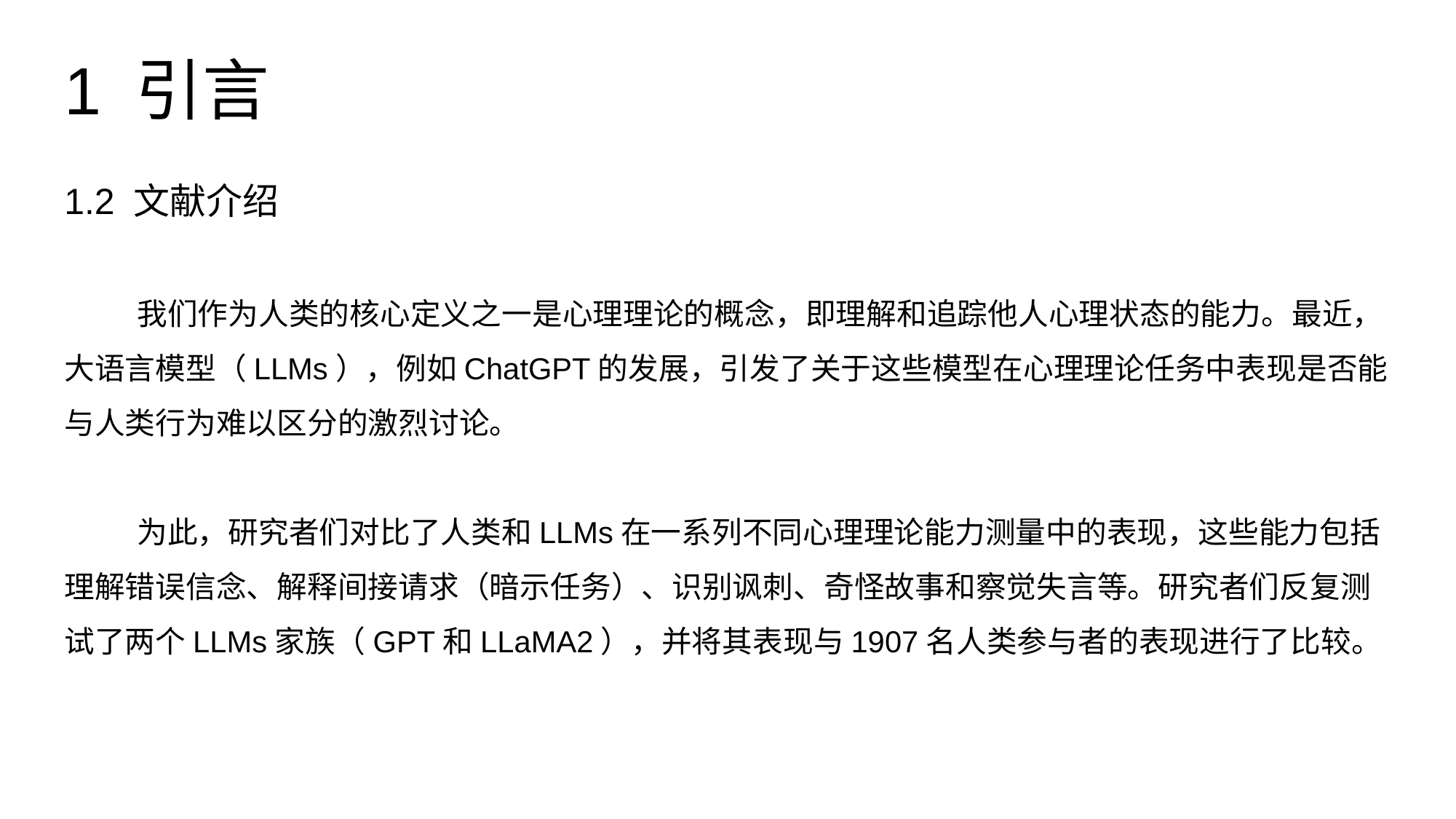

1 引言
1.2 文献介绍

我们作为人类的核心定义之一是心理理论的概念，即理解和追踪他人心理状态的能力。最近，大语言模型（LLMs），例如ChatGPT的发展，引发了关于这些模型在心理理论任务中表现是否能与人类行为难以区分的激烈讨论。

为此，研究者们对比了人类和LLMs在一系列不同心理理论能力测量中的表现，这些能力包括理解错误信念、解释间接请求（暗示任务）、识别讽刺、奇怪故事和察觉失言等。研究者们反复测试了两个LLMs家族（GPT和LLaMA2），并将其表现与1907名人类参与者的表现进行了比较。